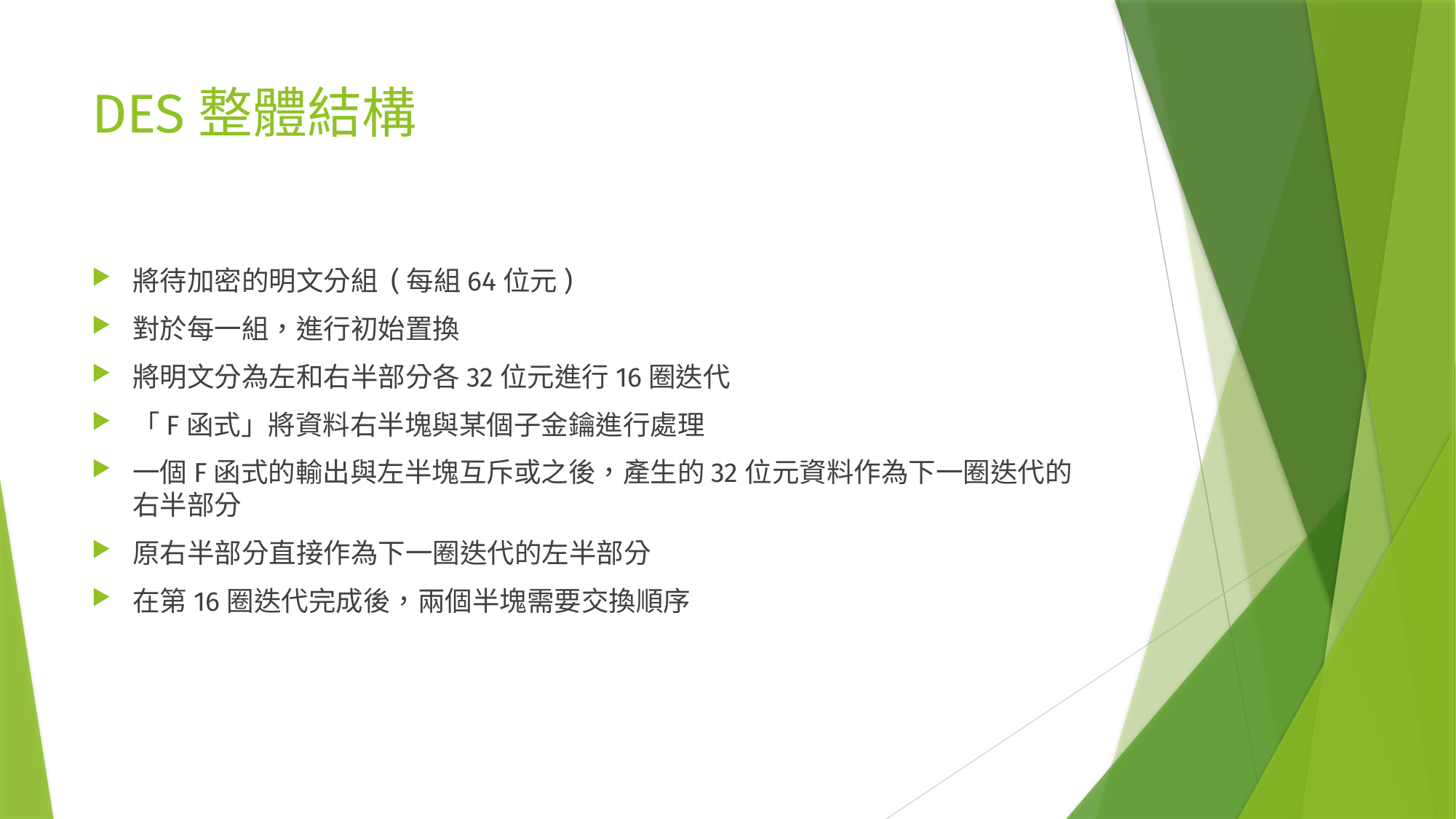

# DES整體結構
將待加密的明文分組 (每組64位元)
對於每一組，進行初始置換
將明文分為左和右半部分各32位元進行16圈迭代
「F函式」將資料右半塊與某個子金鑰進行處理
一個F函式的輸出與左半塊互斥或之後，產生的32位元資料作為下一圈迭代的右半部分
原右半部分直接作為下一圈迭代的左半部分
在第16圈迭代完成後，兩個半塊需要交換順序